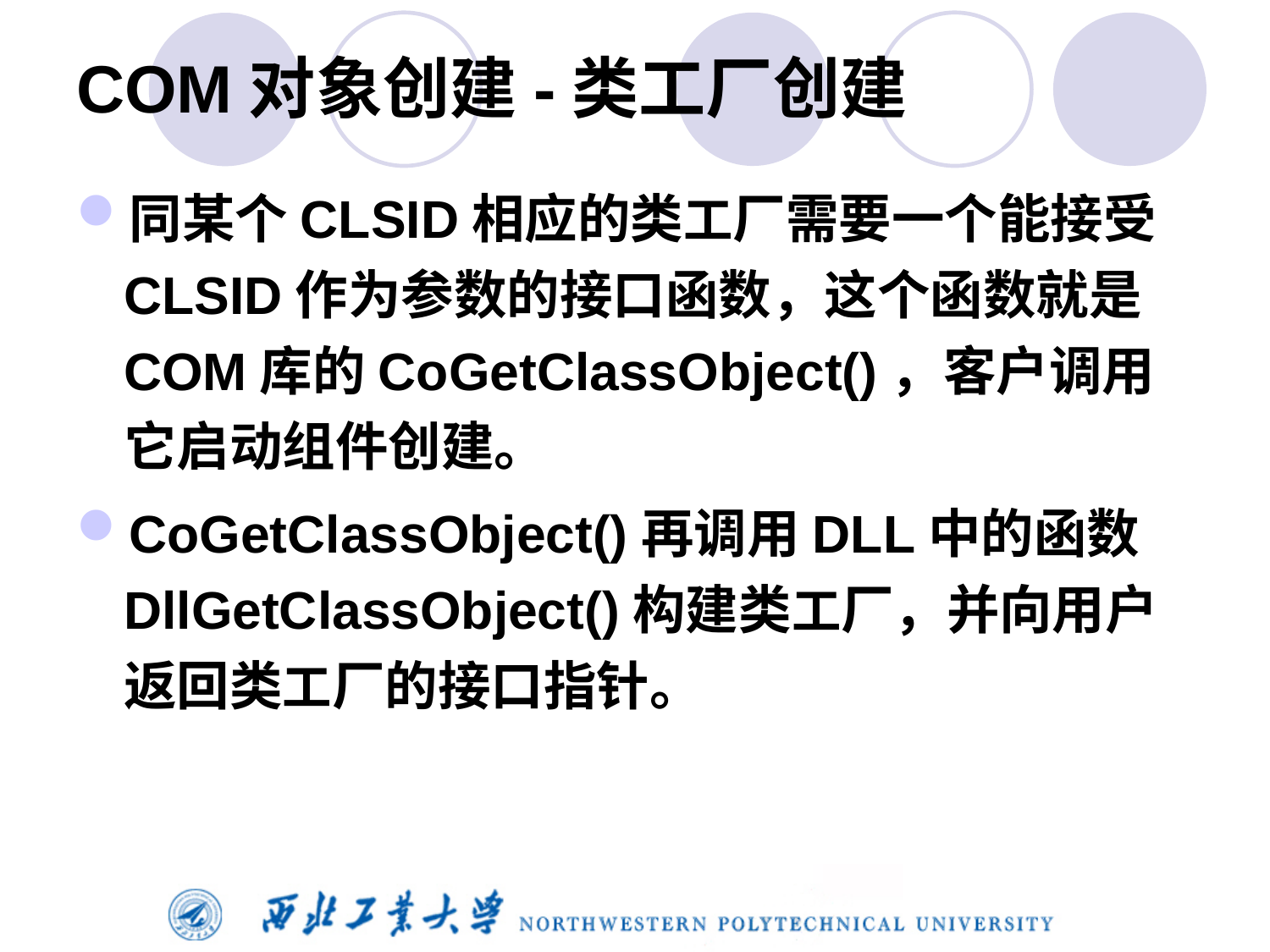

# COM对象创建-类工厂创建
同某个CLSID相应的类工厂需要一个能接受CLSID作为参数的接口函数，这个函数就是COM库的CoGetClassObject()，客户调用它启动组件创建。
CoGetClassObject()再调用DLL中的函数DllGetClassObject()构建类工厂，并向用户返回类工厂的接口指针。